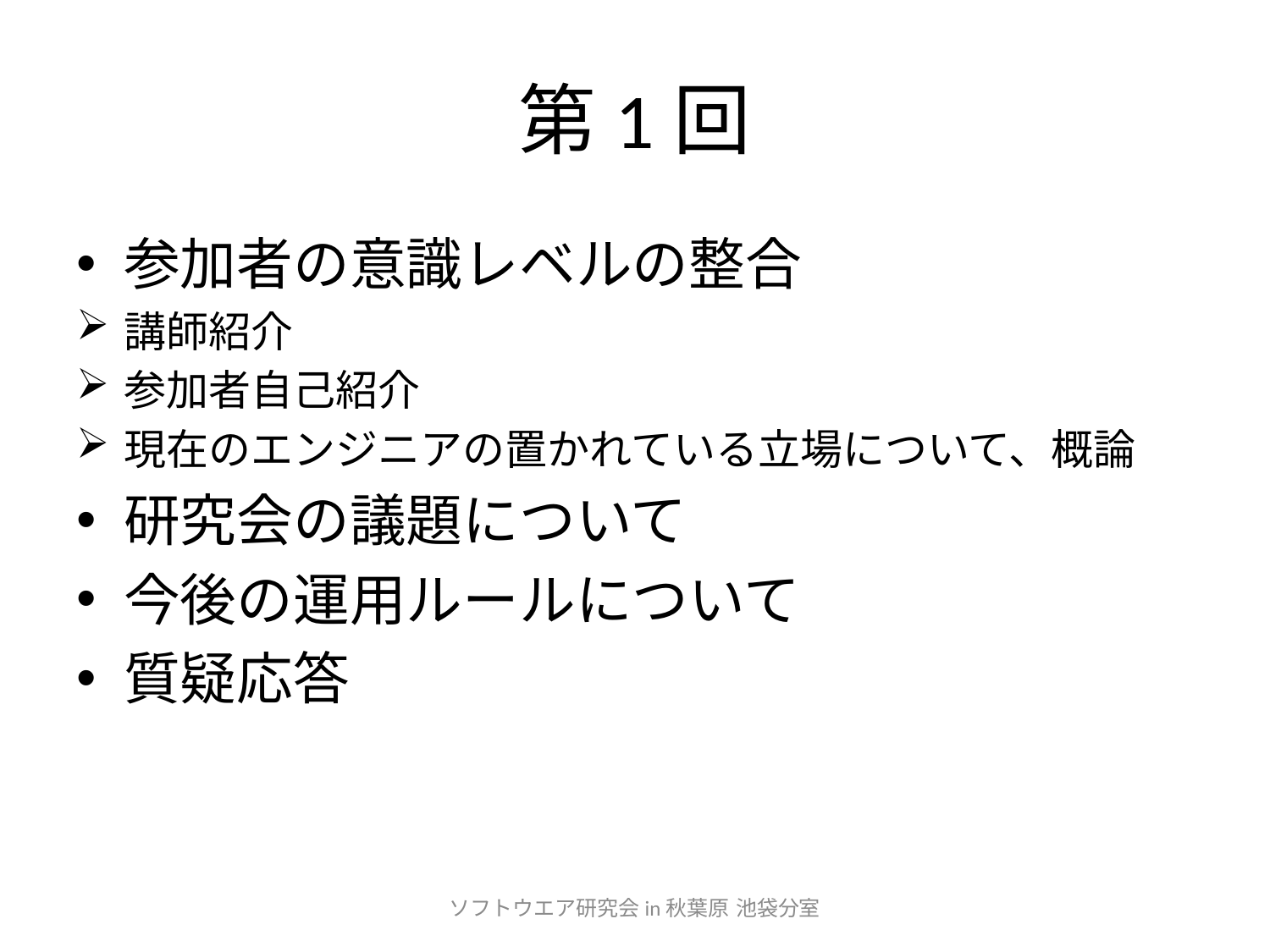

# 第1回
参加者の意識レベルの整合
講師紹介
参加者自己紹介
現在のエンジニアの置かれている立場について、概論
研究会の議題について
今後の運用ルールについて
質疑応答
ソフトウエア研究会in秋葉原 池袋分室